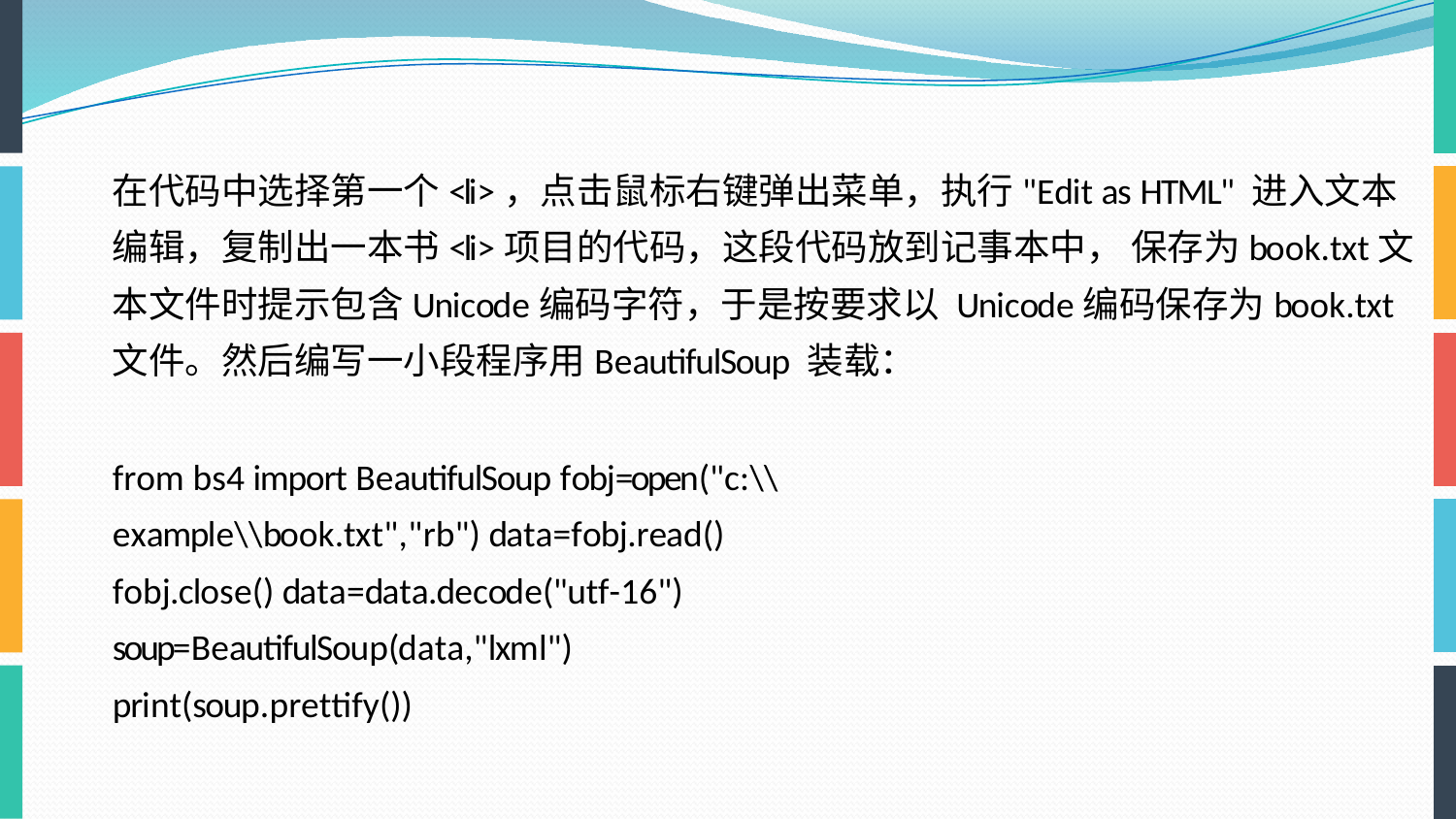

在代码中选择第一个<li>，点击鼠标右键弹出菜单，执行"Edit as HTML" 进入文本编辑，复制出一本书<li>项目的代码，这段代码放到记事本中， 保存为book.txt文本文件时提示包含Unicode编码字符，于是按要求以 Unicode编码保存为book.txt文件。然后编写一小段程序用BeautifulSoup 装载：

from bs4 import BeautifulSoup fobj=open("c:\\example\\book.txt","rb") data=fobj.read()
fobj.close() data=data.decode("utf-16") soup=BeautifulSoup(data,"lxml") print(soup.prettify())